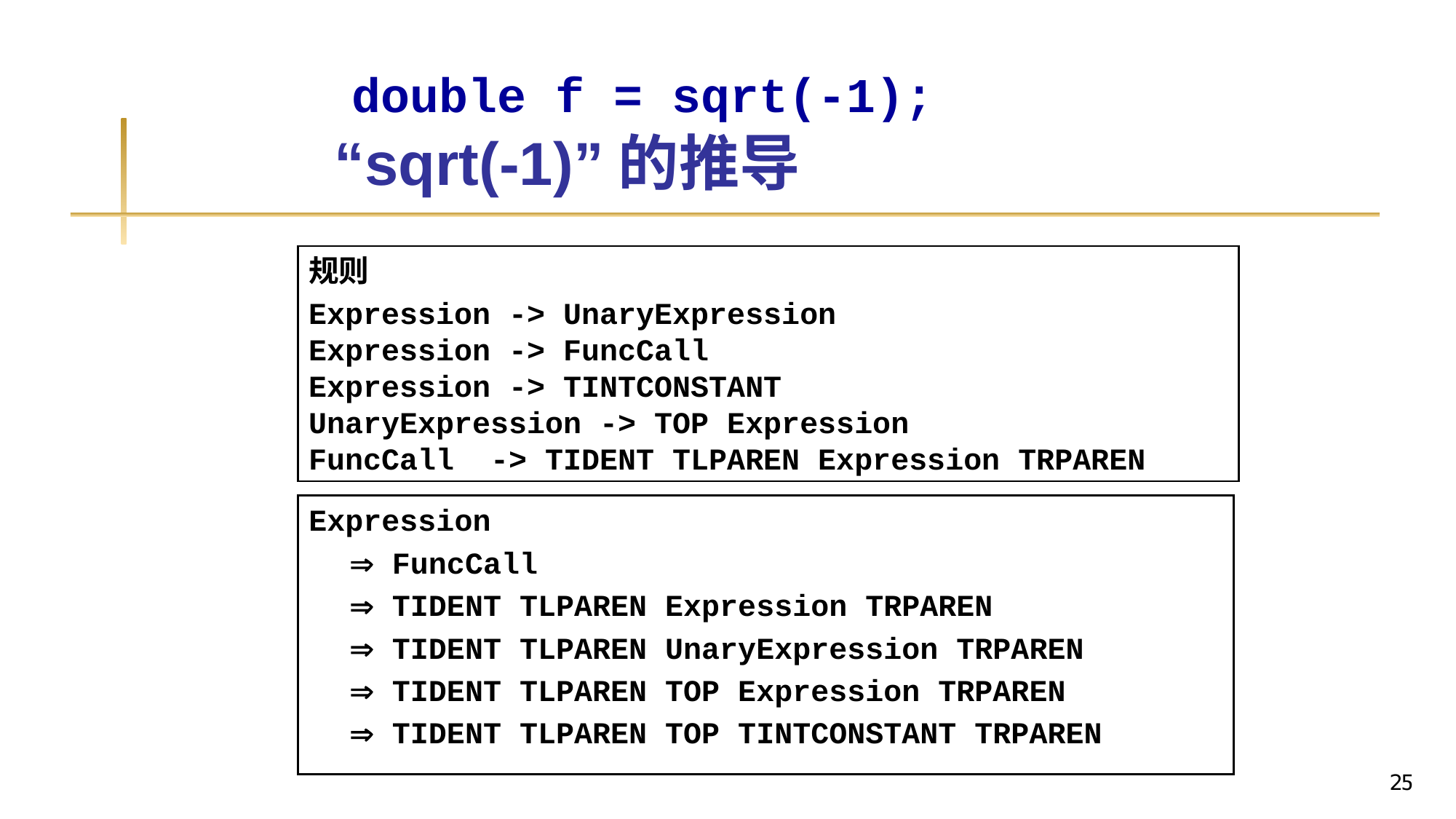

# double f = sqrt(-1); “sqrt(-1)”的推导
规则
Expression -> UnaryExpression
Expression -> FuncCall
Expression -> TINTCONSTANT
UnaryExpression -> TOP Expression
FuncCall  -> TIDENT TLPAREN Expression TRPAREN
Expression
	⇒ FuncCall
	⇒ TIDENT TLPAREN Expression TRPAREN
	⇒ TIDENT TLPAREN UnaryExpression TRPAREN
	⇒ TIDENT TLPAREN TOP Expression TRPAREN
	⇒ TIDENT TLPAREN TOP TINTCONSTANT TRPAREN
25